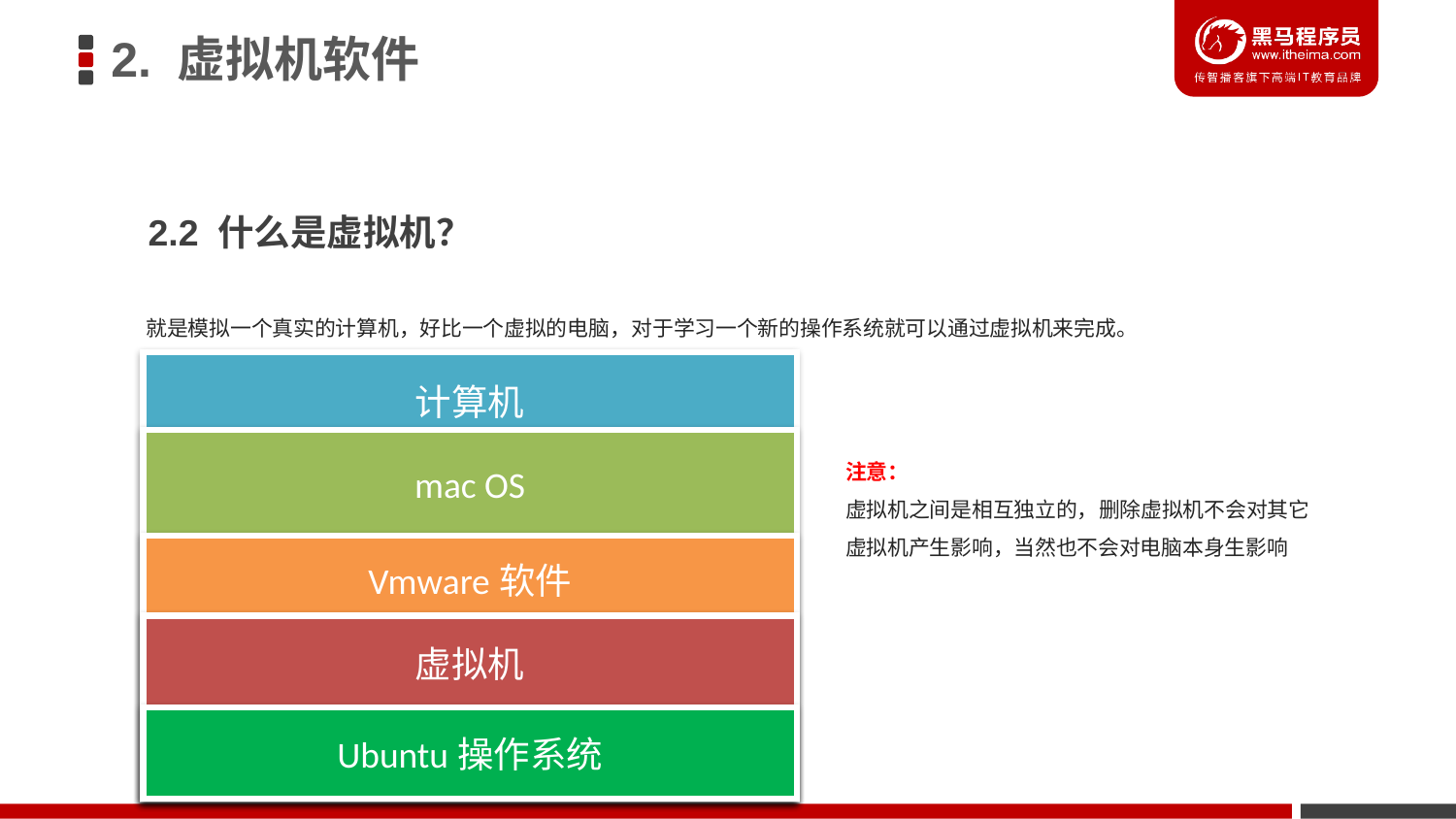

2. 虚拟机软件
2.2 什么是虚拟机？
就是模拟一个真实的计算机，好比一个虚拟的电脑，对于学习一个新的操作系统就可以通过虚拟机来完成。
计算机

mac OS

注意：
虚拟机之间是相互独立的，删除虚拟机不会对其它虚拟机产生影响，当然也不会对电脑本身生影响
Vmware软件

虚拟机

Ubuntu操作系统